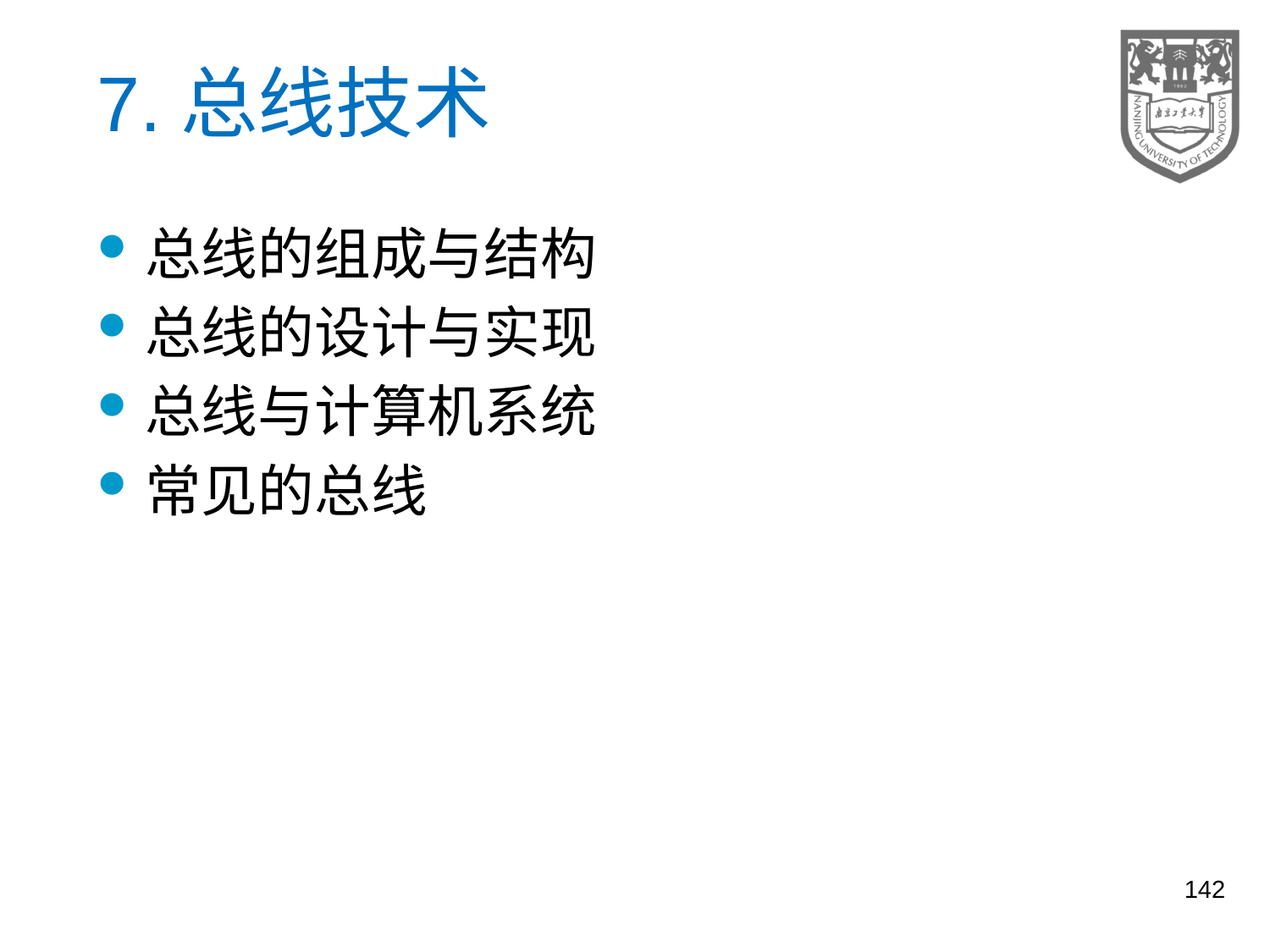

# 7.总线技术
总线的组成与结构
总线的设计与实现
总线与计算机系统
常见的总线
142